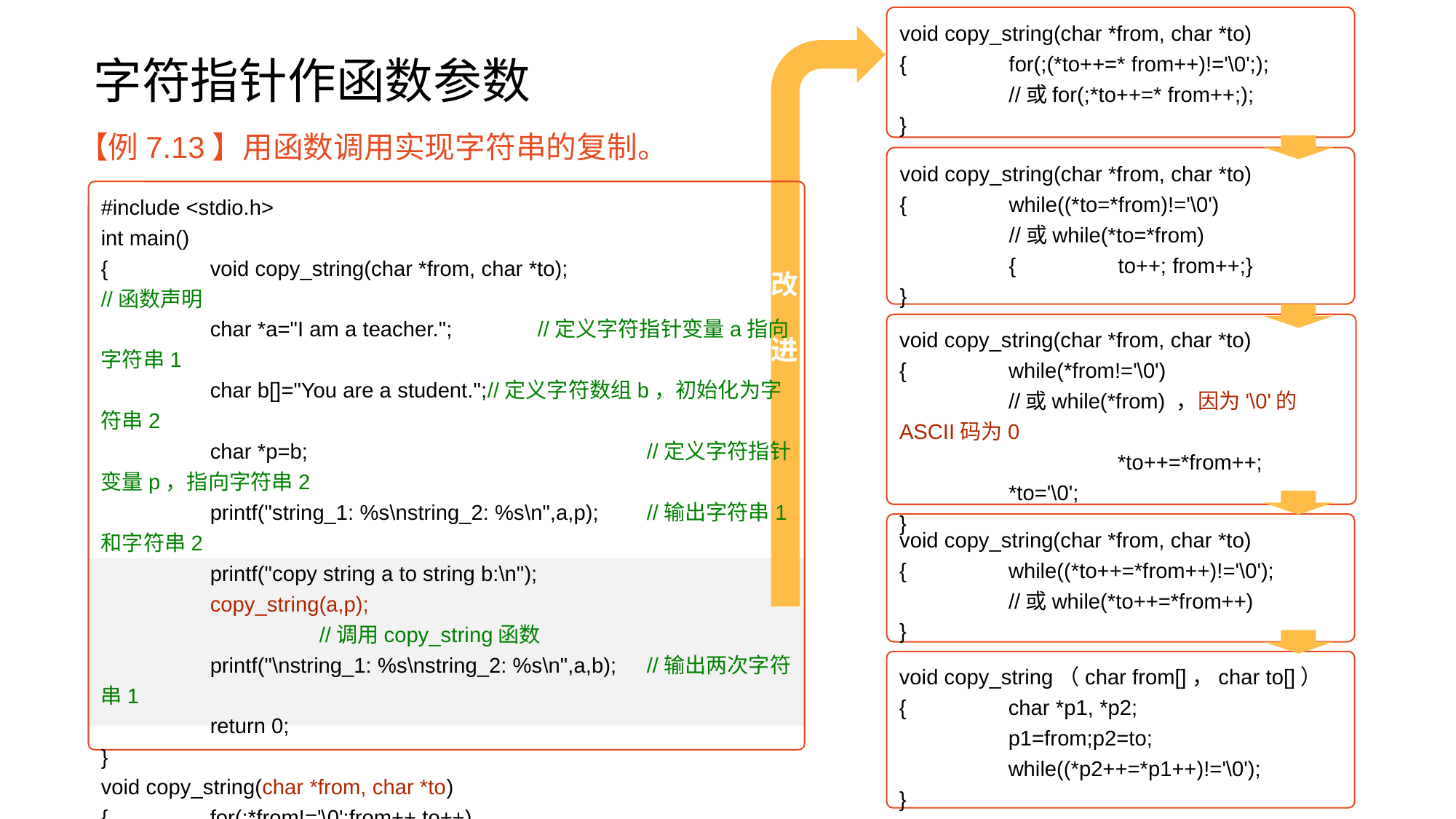

void copy_string(char *from, char *to)
{	for(;(*to++=* from++)!='\0';);
	//或for(;*to++=* from++;);
}
# 字符指针作函数参数
改

进
【例7.13】用函数调用实现字符串的复制。

void copy_string(char *from, char *to)
{	while((*to=*from)!='\0')
	//或while(*to=*from)
	{	to++; from++;}
}
#include <stdio.h>
int main()
{	void copy_string(char *from, char *to);		//函数声明
	char *a="I am a teacher.";	//定义字符指针变量a指向字符串1
	char b[]="You are a student.";//定义字符数组b，初始化为字符串2
	char *p=b;				//定义字符指针变量p，指向字符串2
	printf("string_1: %s\nstring_2: %s\n",a,p);	//输出字符串1和字符串2
	printf("copy string a to string b:\n");
	copy_string(a,p);						//调用copy_string函数
	printf("\nstring_1: %s\nstring_2: %s\n",a,b);	//输出两次字符串1
	return 0;
}
void copy_string(char *from, char *to)
{	for(;*from!='\0';from++,to++)
	{	*to=*from;}
	*to='\0';
}

void copy_string(char *from, char *to)
{	while(*from!='\0')
	//或while(*from) ，因为'\0'的ASCII码为0
		*to++=*from++;
	*to='\0';
}

void copy_string(char *from, char *to)
{	while((*to++=*from++)!='\0');
	//或while(*to++=*from++)
}

void copy_string（char from[]，char to[]）
{	char *p1, *p2;
	p1=from;p2=to;
	while((*p2++=*p1++)!='\0');
}